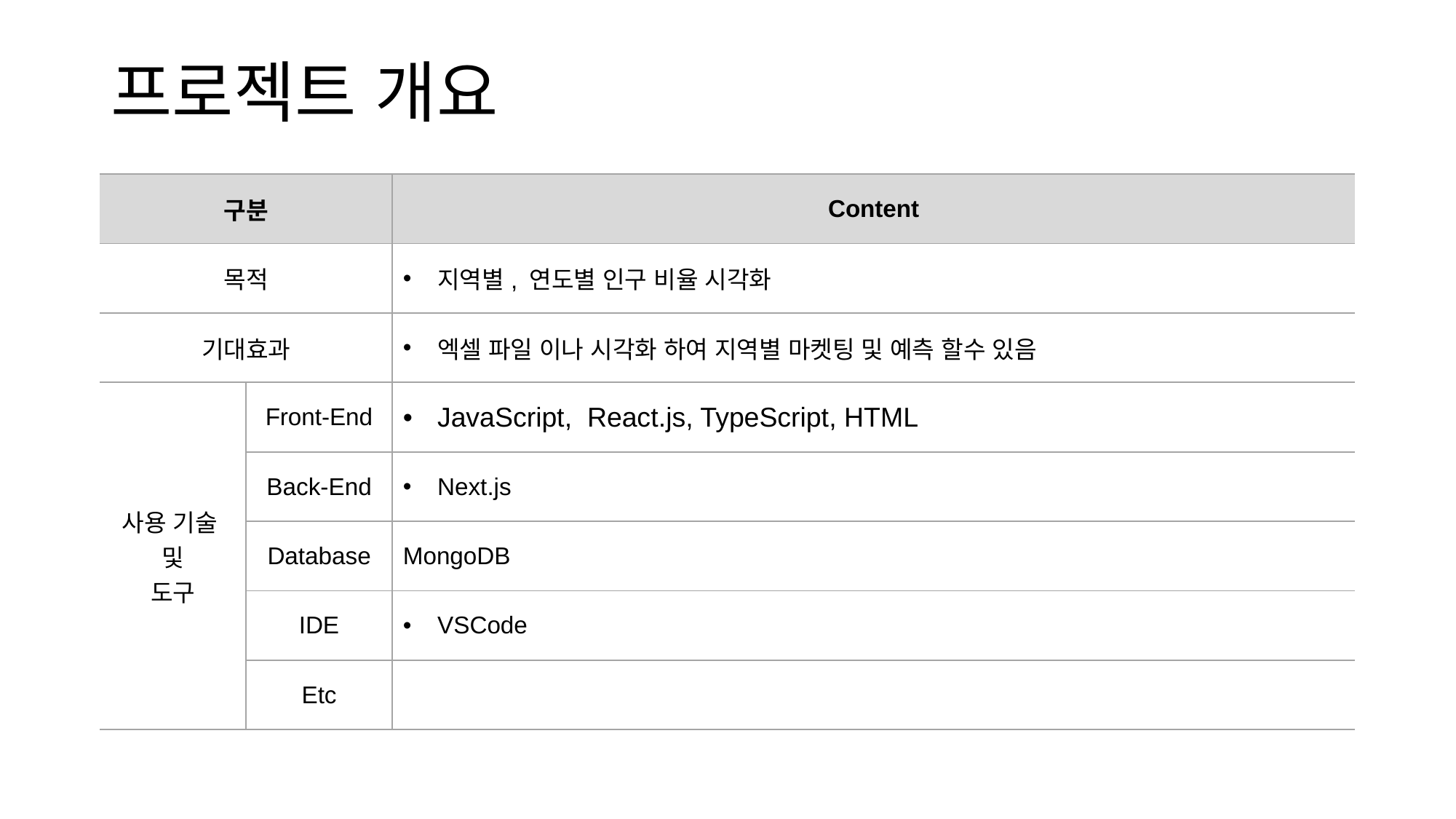

# 프로젝트 개요
| 구분 |  | Content |
| --- | --- | --- |
| 목적 |  | 지역별, 연도별 인구 비율 시각화 |
| 기대효과 |  | 엑셀 파일 이나 시각화 하여 지역별 마켓팅 및 예측 할수 있음 |
| 사용 기술 및 도구 | Front-End | JavaScript, React.js, TypeScript, HTML |
|  | Back-End | Next.js |
|  | Database | MongoDB |
|  | IDE | VSCode |
|  | Etc |  |